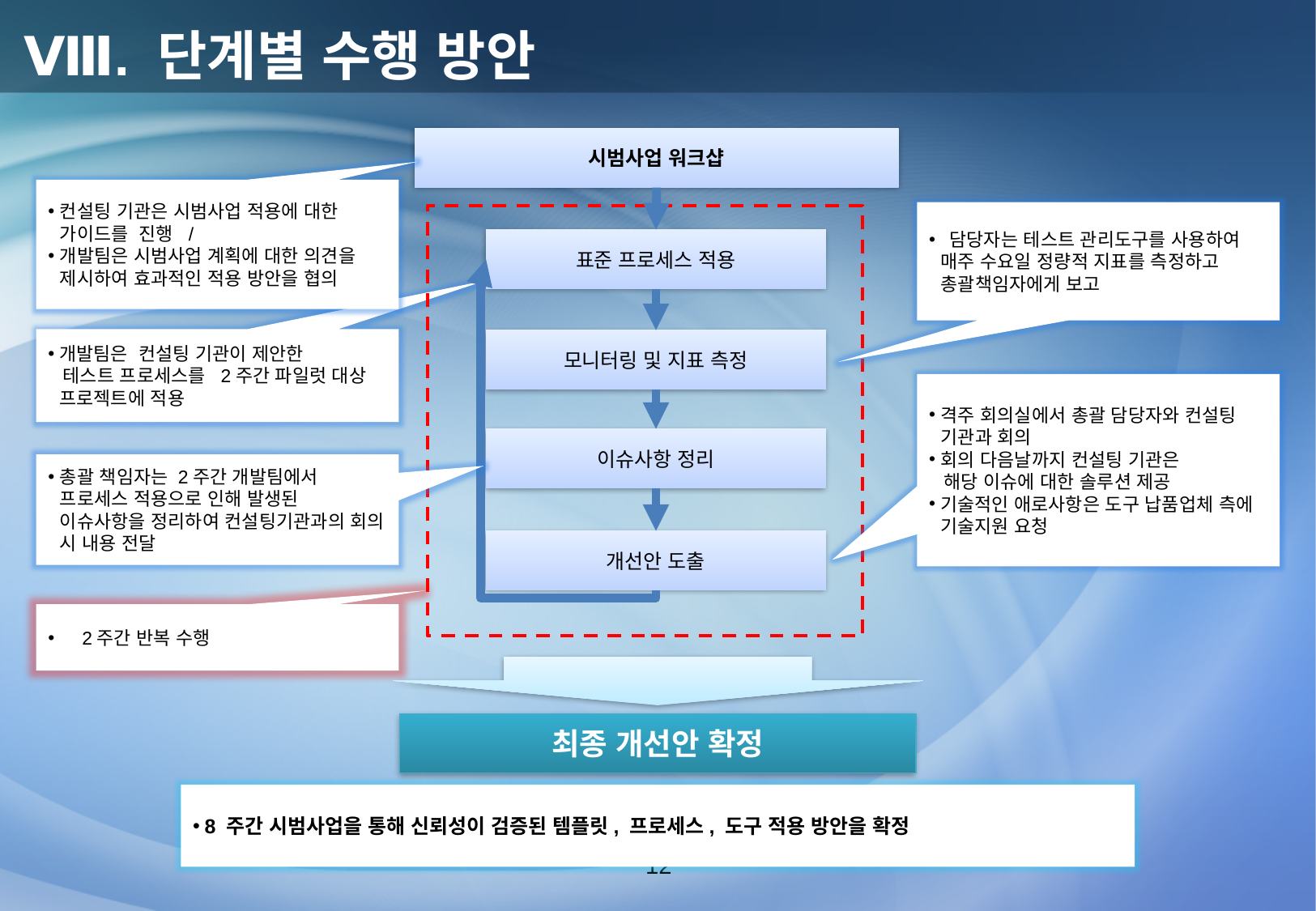

Ⅷ. 단계별 수행 방안
시범사업 워크샵
컨설팅 기관은 시범사업 적용에 대한 가이드를  진행  /
개발팀은 시범사업 계획에 대한 의견을 제시하여 효과적인 적용 방안을 협의
 담당자는 테스트 관리도구를 사용하여 매주 수요일 정량적 지표를 측정하고 총괄책임자에게 보고

표준 프로세스 적용
개발팀은  컨설팅 기관이 제안한
  테스트 프로세스를  2주간 파일럿 대상 프로젝트에 적용
모니터링 및 지표 측정
격주 회의실에서 총괄 담당자와 컨설팅 기관과 회의
회의 다음날까지 컨설팅 기관은
  해당 이슈에 대한 솔루션 제공
기술적인 애로사항은 도구 납품업체 측에 기술지원 요청
이슈사항 정리
총괄 책임자는 2주간 개발팀에서 프로세스 적용으로 인해 발생된 이슈사항을 정리하여 컨설팅기관과의 회의 시 내용 전달
개선안 도출
 2주간 반복 수행

최종 개선안 확정
8 주간 시범사업을 통해 신뢰성이 검증된 템플릿, 프로세스, 도구 적용 방안을 확정
12